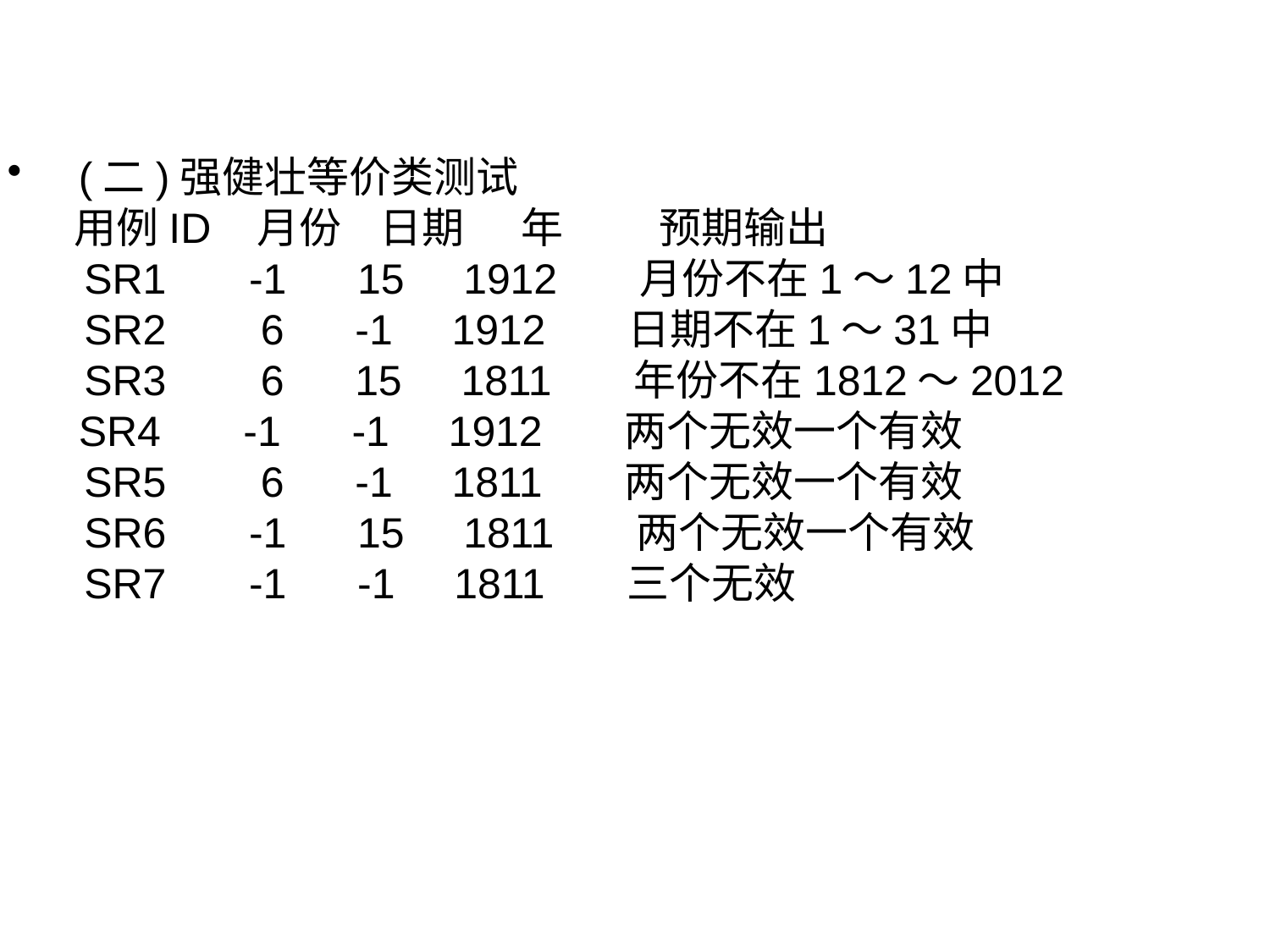

(二)强健壮等价类测试
  用例ID   月份    日期      年          预期输出
  SR1       -1      15     1912      月份不在1～12中
  SR2        6      -1     1912      日期不在1～31中
  SR3        6      15     1811      年份不在1812～2012
  SR4       -1      -1     1912      两个无效一个有效
  SR5        6      -1     1811      两个无效一个有效
  SR6       -1      15     1811      两个无效一个有效
  SR7       -1      -1     1811      三个无效